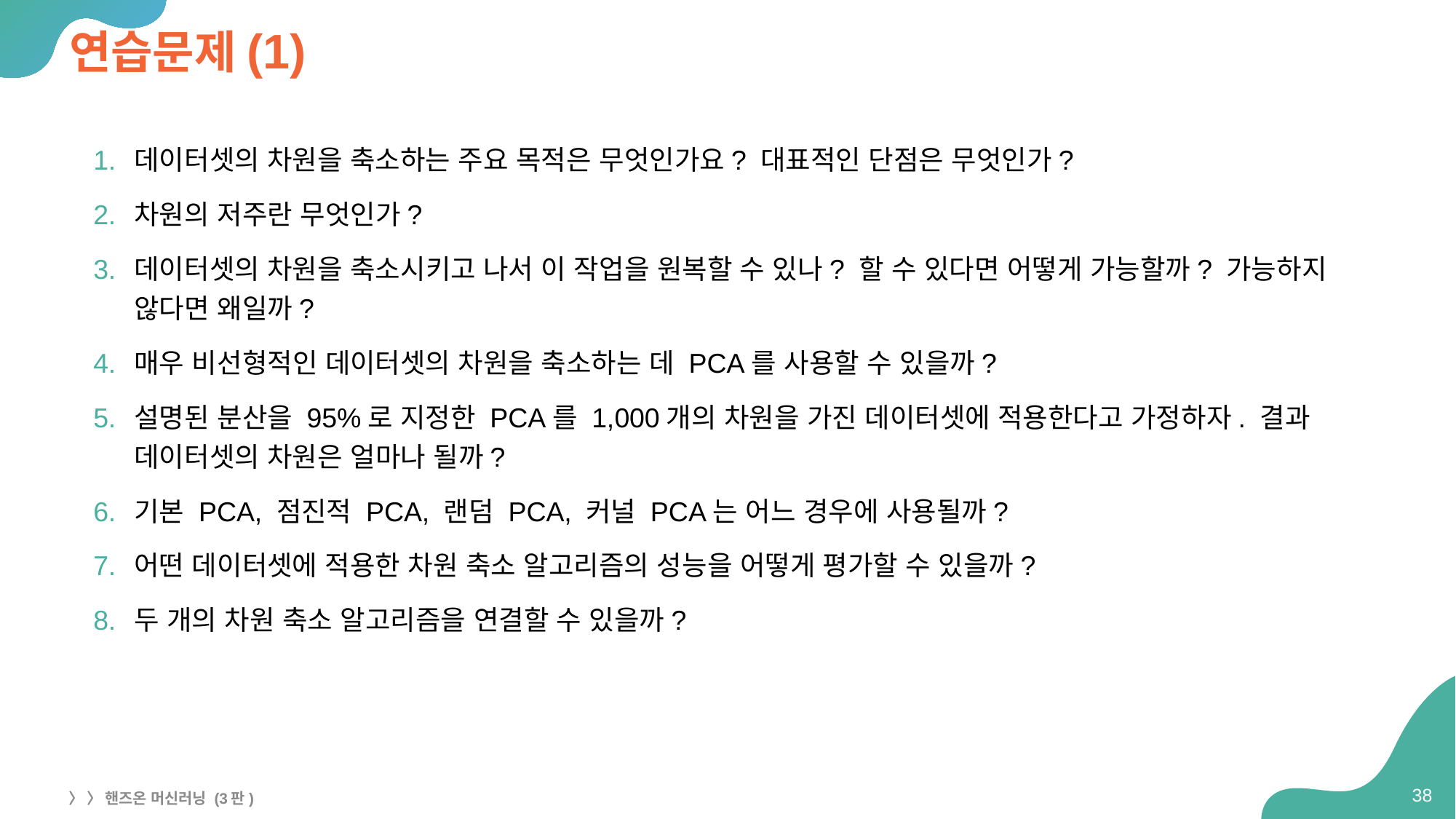

# 연습문제(1)
데이터셋의 차원을 축소하는 주요 목적은 무엇인가요? 대표적인 단점은 무엇인가?
차원의 저주란 무엇인가?
데이터셋의 차원을 축소시키고 나서 이 작업을 원복할 수 있나? 할 수 있다면 어떻게 가능할까? 가능하지 않다면 왜일까?
매우 비선형적인 데이터셋의 차원을 축소하는 데 PCA를 사용할 수 있을까?
설명된 분산을 95%로 지정한 PCA를 1,000개의 차원을 가진 데이터셋에 적용한다고 가정하자. 결과 데이터셋의 차원은 얼마나 될까?
기본 PCA, 점진적 PCA, 랜덤 PCA, 커널 PCA는 어느 경우에 사용될까?
어떤 데이터셋에 적용한 차원 축소 알고리즘의 성능을 어떻게 평가할 수 있을까?
두 개의 차원 축소 알고리즘을 연결할 수 있을까?
38
〉 〉 핸즈온 머신러닝 (3판)